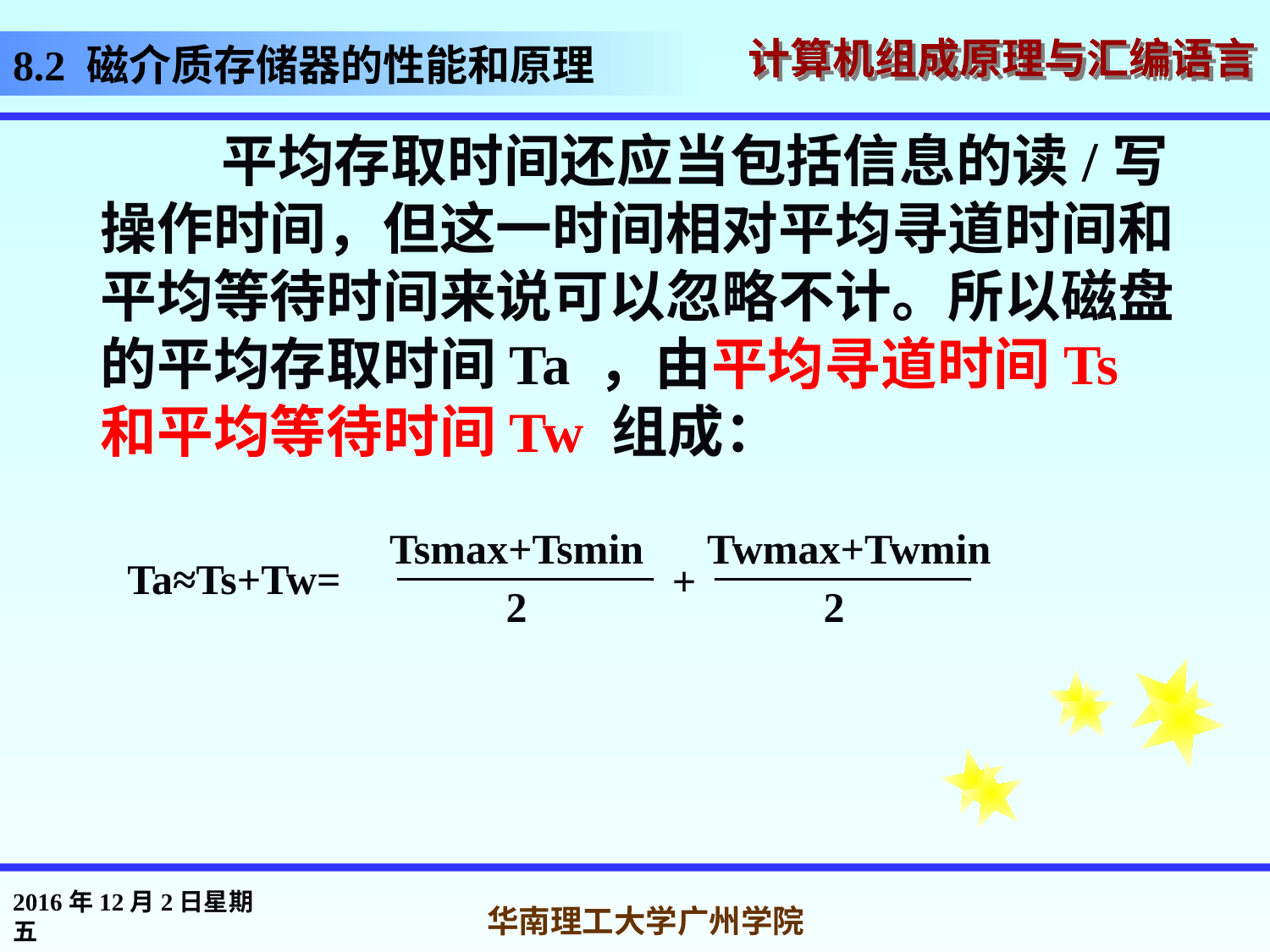

# 8.2 磁介质存储器的性能和原理
            平均存取时间还应当包括信息的读/写操作时间，但这一时间相对平均寻道时间和平均等待时间来说可以忽略不计。所以磁盘的平均存取时间Ta ，由平均寻道时间Ts 和平均等待时间Tw 组成：
Tsmax+Tsmin
           2
Twmax+Twmin
           2
Ta≈Ts+Tw=
+

2016年12月2日星期五
华南理工大学广州学院